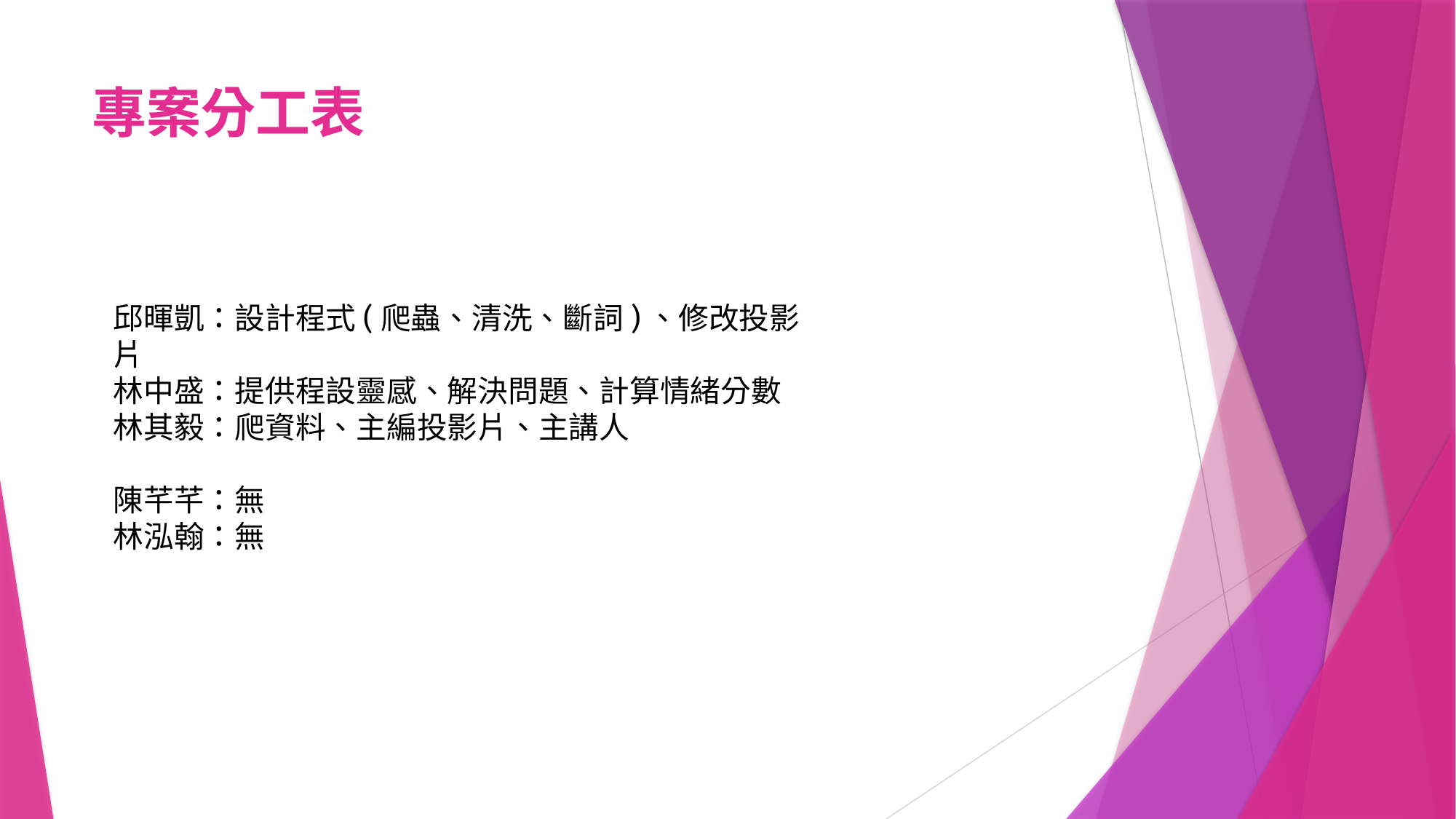

# 專案分工表
邱暉凱：設計程式(爬蟲、清洗、斷詞)、修改投影片
林中盛：提供程設靈感、解決問題、計算情緒分數
林其毅：爬資料、主編投影片、主講人

陳芊芊：無
林泓翰：無